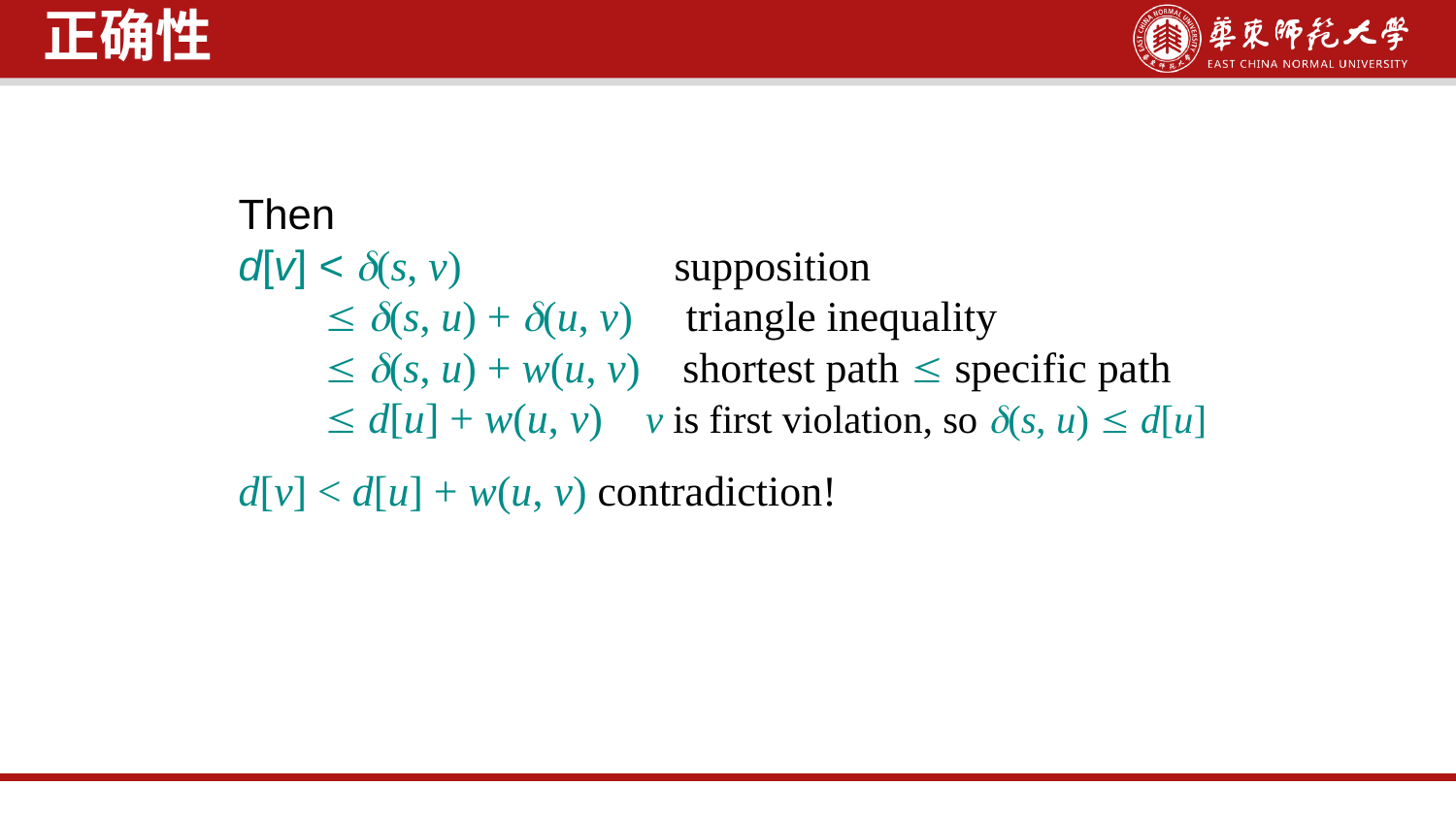

40
正确性
Then
d[v] < δ(s, v)                    supposition
        ≤ δ(s, u) + δ(u, v)     triangle inequality
        ≤ δ(s, u) + w(u, v)    shortest path ≤ specific path
        ≤ d[u] + w(u, v)    v is first violation, so δ(s, u) ≤ d[u]

d[v] < d[u] + w(u, v) contradiction!